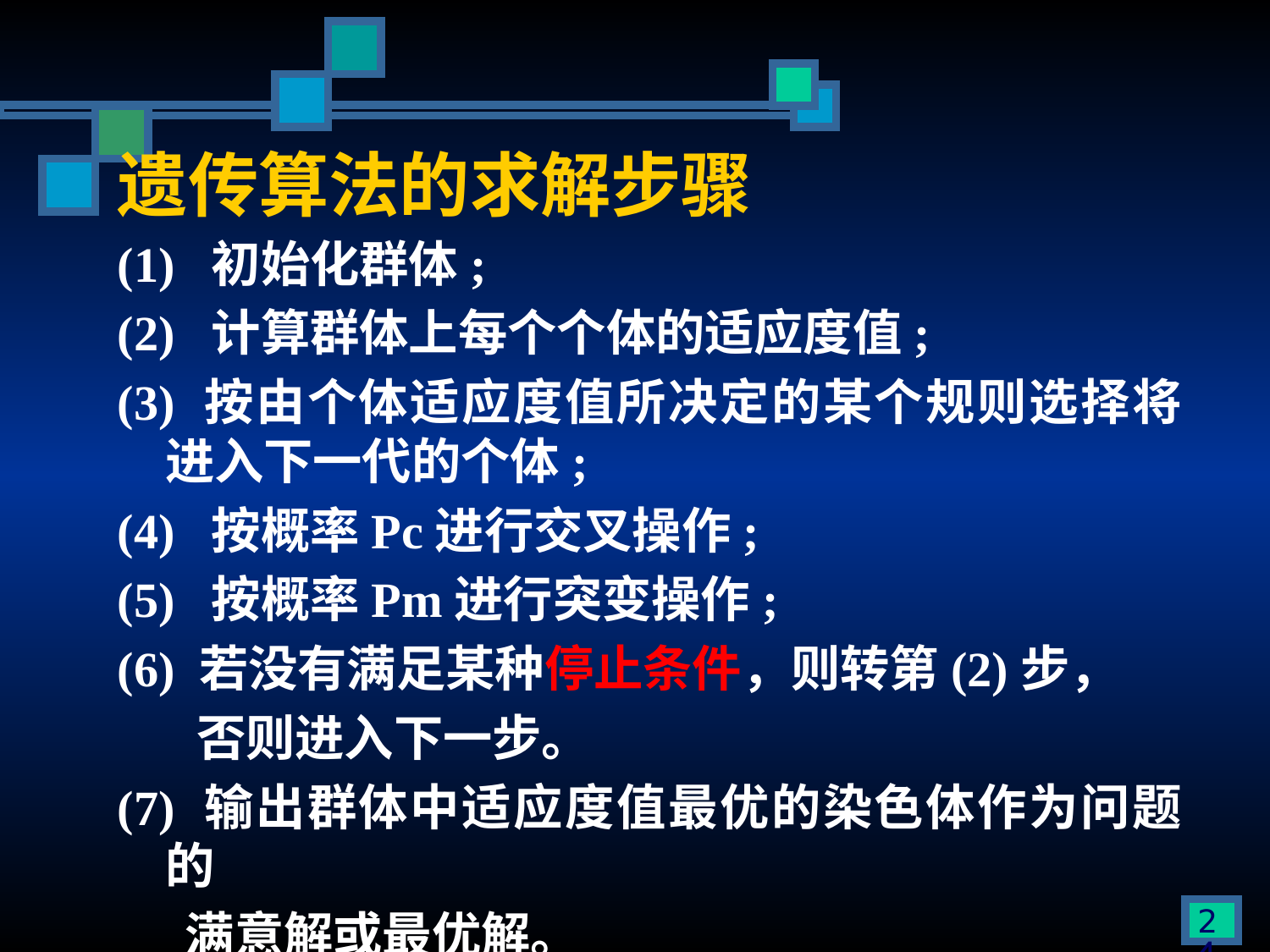

# 遗传算法的求解步骤
(1)  初始化群体;
(2)  计算群体上每个个体的适应度值;
(3) 按由个体适应度值所决定的某个规则选择将进入下一代的个体;
(4)  按概率Pc进行交叉操作;
(5)  按概率Pm进行突变操作;
(6) 若没有满足某种停止条件，则转第(2)步，
      否则进入下一步。
(7) 输出群体中适应度值最优的染色体作为问题的
     满意解或最优解。
24